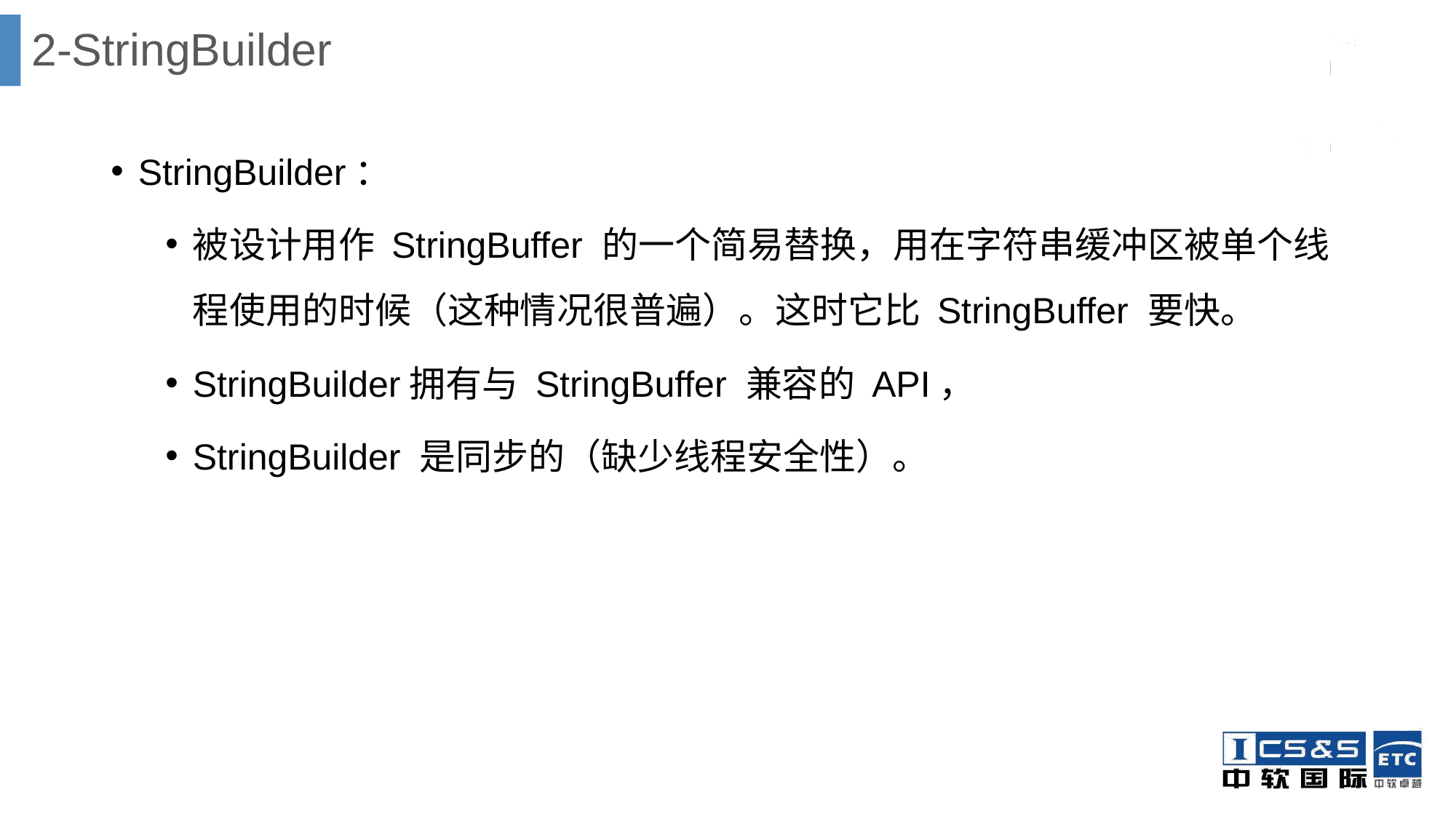

# 2-StringBuilder
StringBuilder：
被设计用作 StringBuffer 的一个简易替换，用在字符串缓冲区被单个线程使用的时候（这种情况很普遍）。这时它比 StringBuffer 要快。
StringBuilder拥有与 StringBuffer 兼容的 API，
StringBuilder 是同步的（缺少线程安全性）。